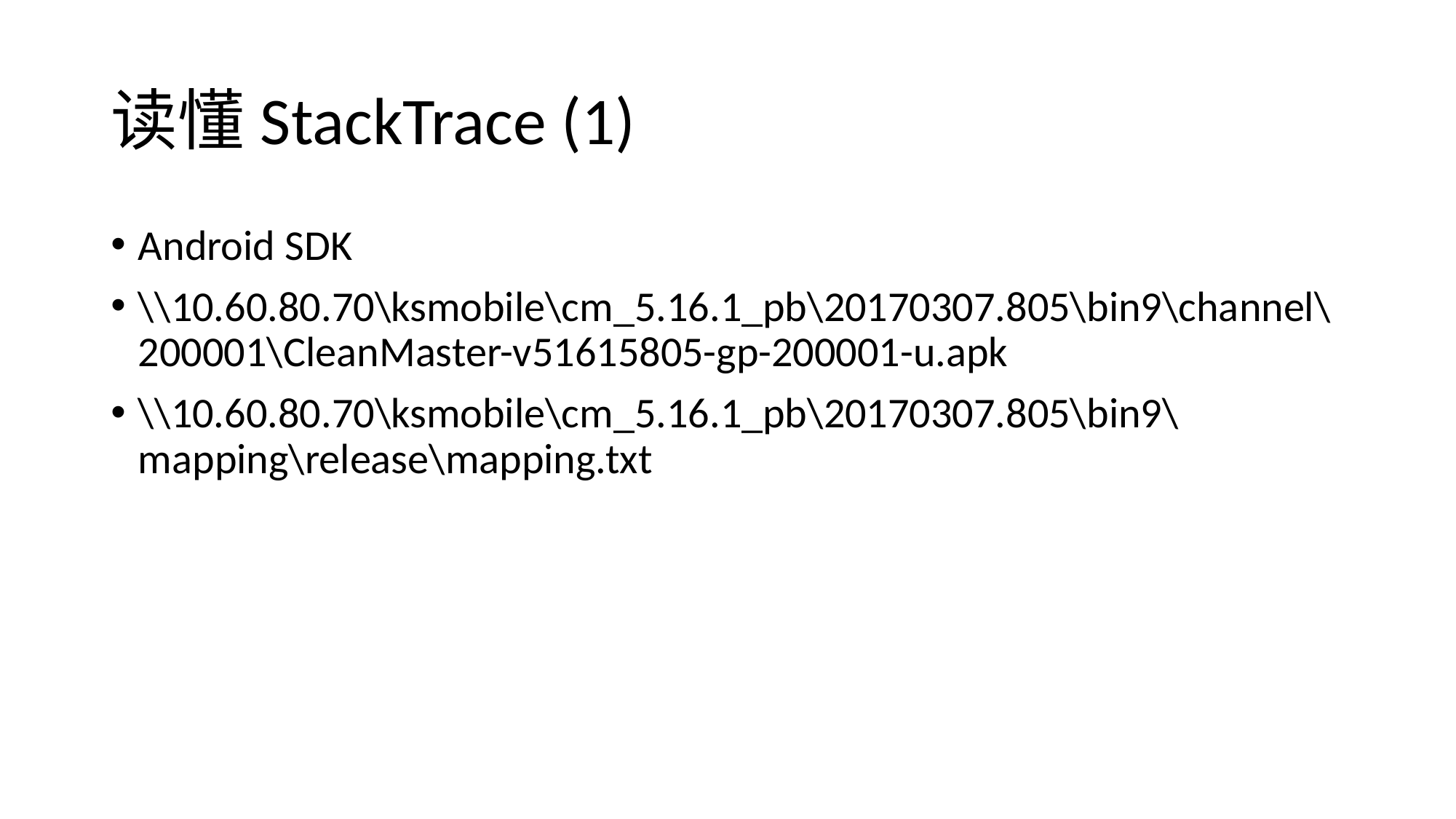

# 读懂StackTrace (1)
Android SDK
\\10.60.80.70\ksmobile\cm_5.16.1_pb\20170307.805\bin9\channel\200001\CleanMaster-v51615805-gp-200001-u.apk
\\10.60.80.70\ksmobile\cm_5.16.1_pb\20170307.805\bin9\mapping\release\mapping.txt